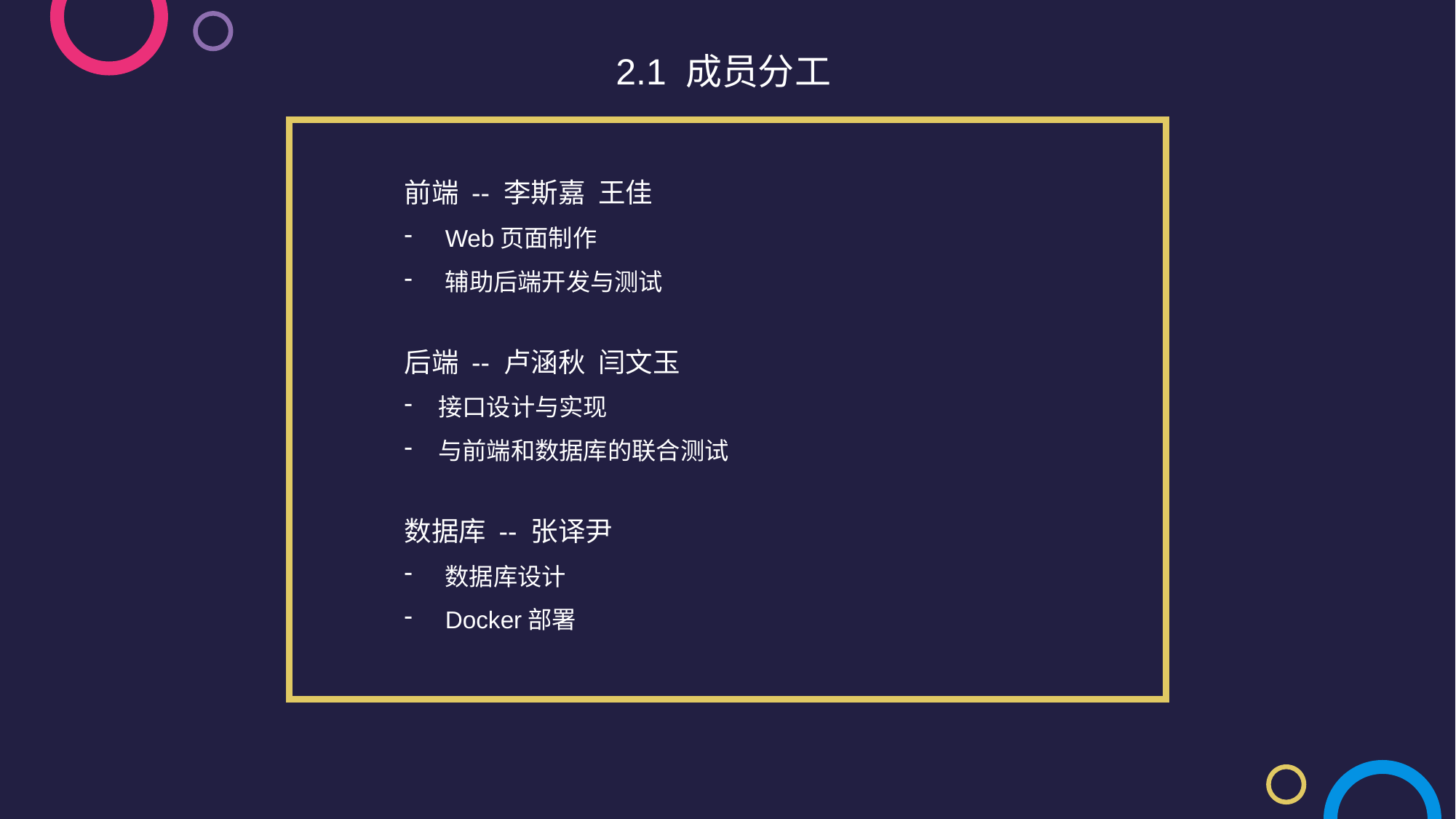

2.1 成员分工

前端 -- 李斯嘉  王佳
Web页面制作
辅助后端开发与测试

后端 -- 卢涵秋  闫文玉
接口设计与实现
与前端和数据库的联合测试

数据库 -- 张译尹
数据库设计
Docker部署